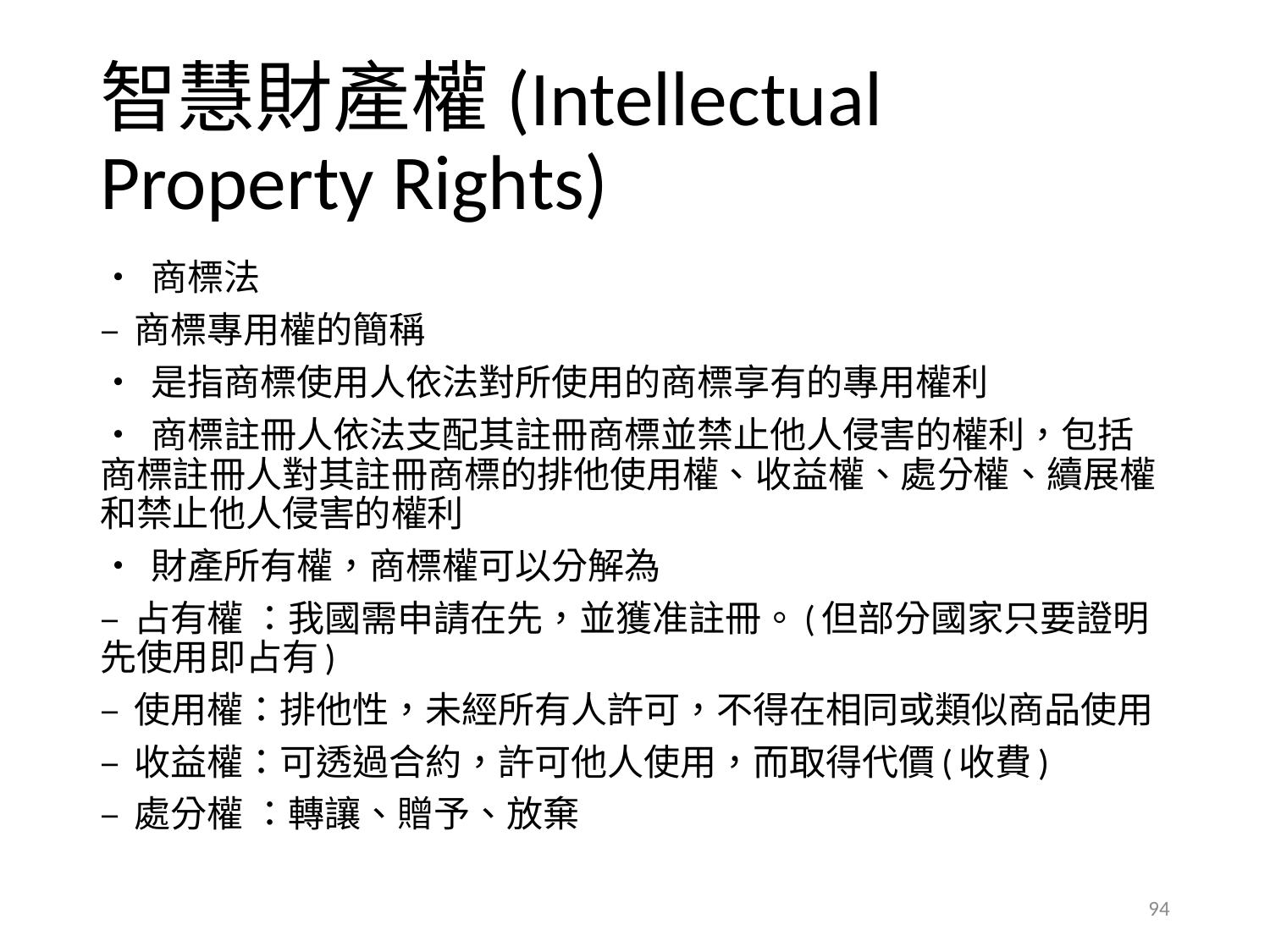

# 智慧財產權(Intellectual Property Rights)
• 商標法
– 商標專用權的簡稱
• 是指商標使用人依法對所使用的商標享有的專用權利
• 商標註冊人依法支配其註冊商標並禁止他人侵害的權利，包括商標註冊人對其註冊商標的排他使用權、收益權、處分權、續展權和禁止他人侵害的權利
• 財產所有權，商標權可以分解為
– 占有權 ：我國需申請在先，並獲准註冊。(但部分國家只要證明先使用即占有)
– 使用權：排他性，未經所有人許可，不得在相同或類似商品使用
– 收益權：可透過合約，許可他人使用，而取得代價(收費)
– 處分權 ：轉讓、贈予、放棄
94